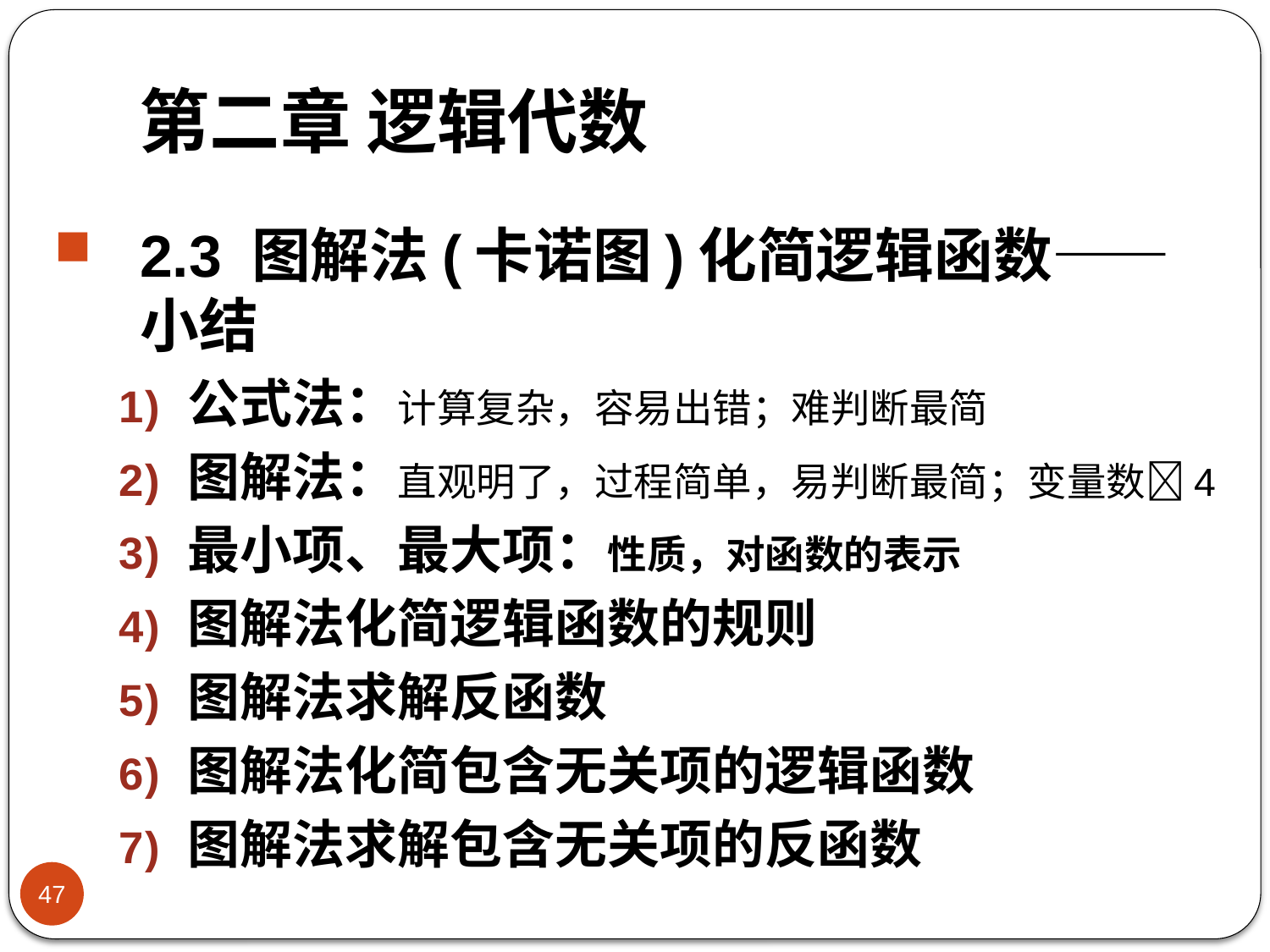

# 第二章 逻辑代数
2.3 图解法(卡诺图)化简逻辑函数——小结
公式法：计算复杂，容易出错；难判断最简
图解法：直观明了，过程简单，易判断最简；变量数≤4
最小项、最大项：性质，对函数的表示
图解法化简逻辑函数的规则
图解法求解反函数
图解法化简包含无关项的逻辑函数
图解法求解包含无关项的反函数

47